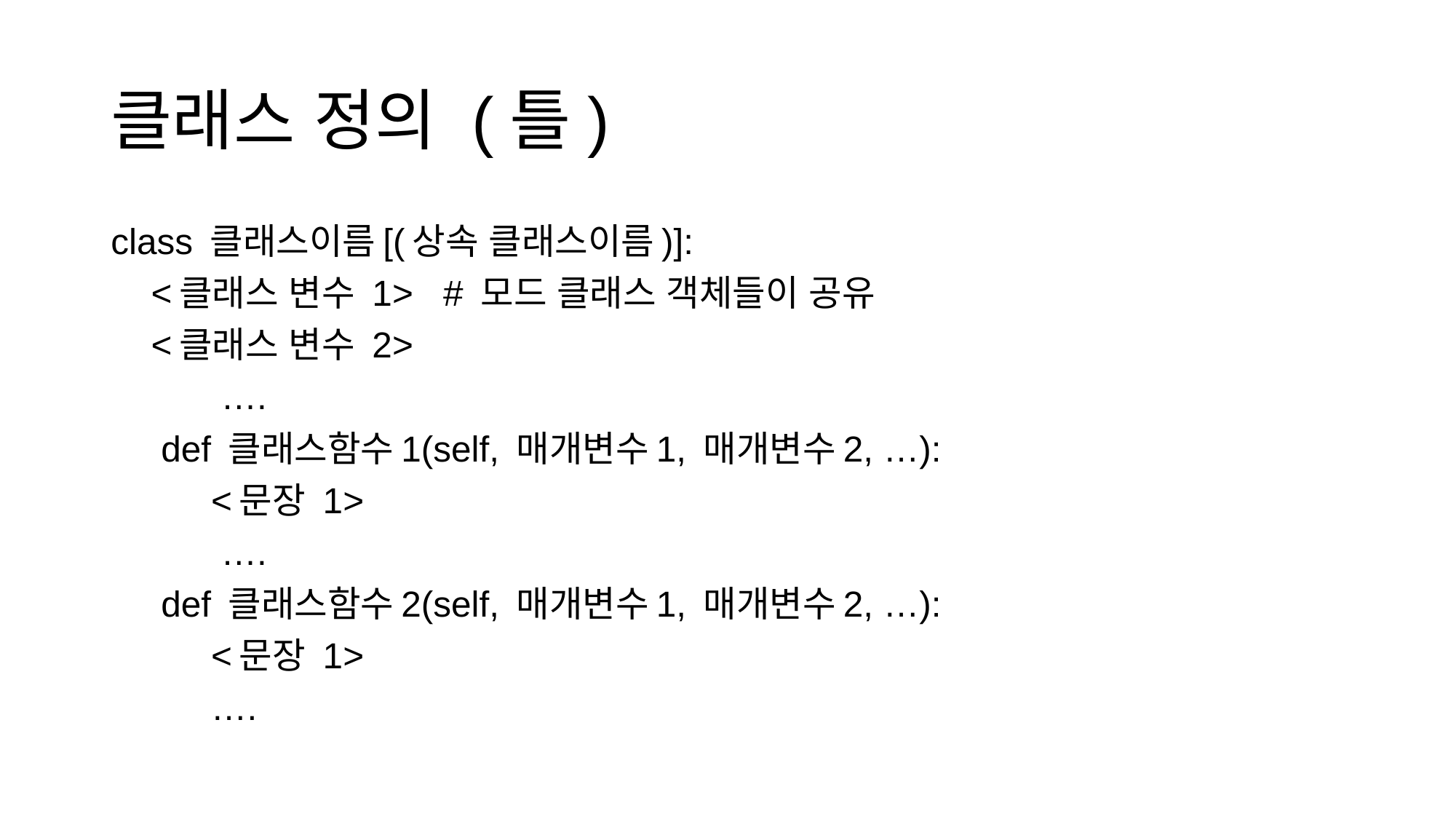

# 클래스 정의 (틀)
class 클래스이름[(상속 클래스이름)]:
    <클래스 변수 1>   # 모드 클래스 객체들이 공유
    <클래스 변수 2>
           ….
     def 클래스함수1(self, 매개변수1, 매개변수2, …):
          <문장 1>
           ….
     def 클래스함수2(self, 매개변수1, 매개변수2, …):
          <문장 1>
          ….